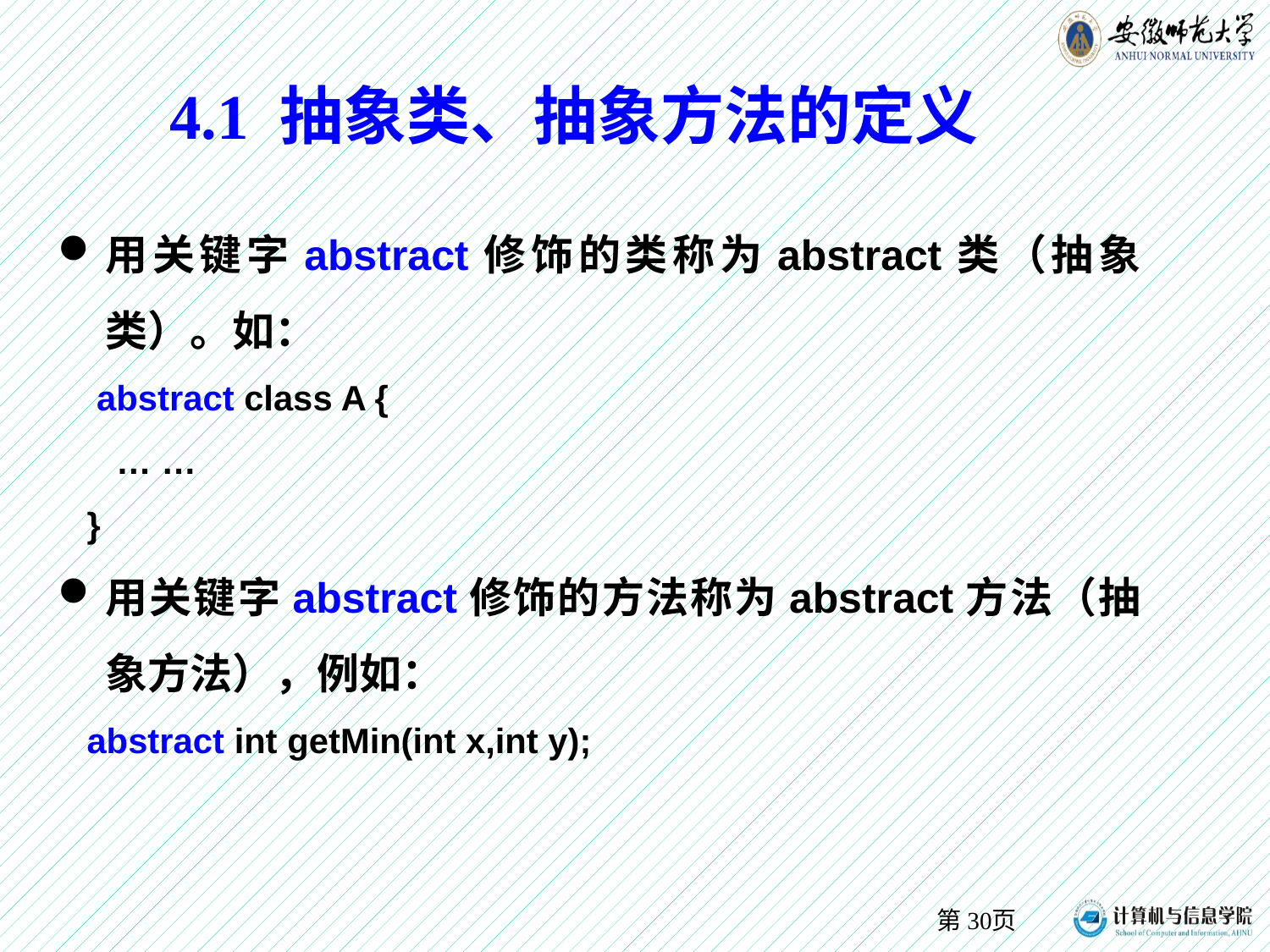

# 4.1 抽象类、抽象方法的定义
用关键字abstract修饰的类称为abstract类（抽象类）。如：
    abstract class A {
      … …
   }
用关键字abstract修饰的方法称为abstract方法（抽象方法），例如：
   abstract int getMin(int x,int y);

第30页